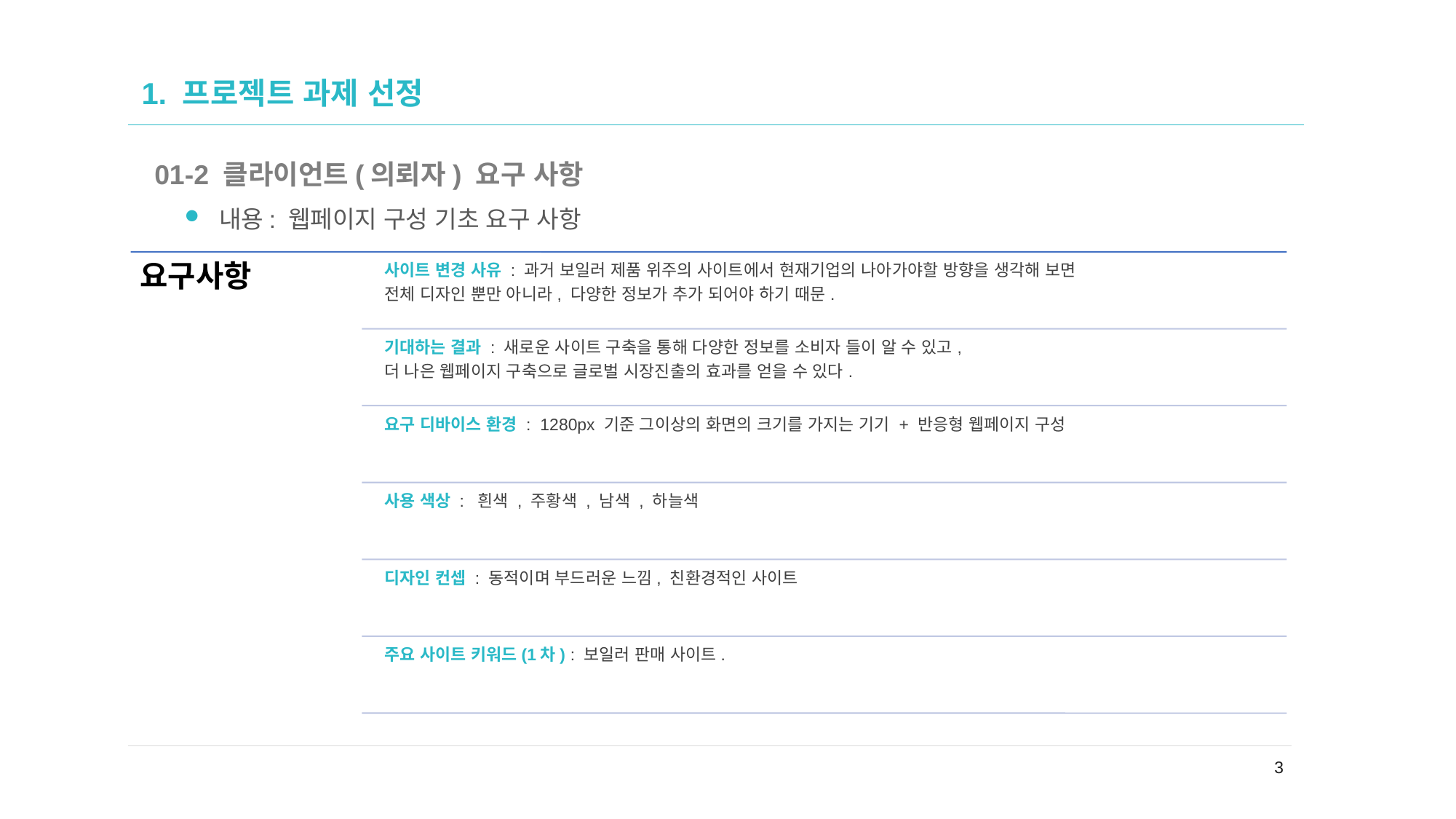

# 1. 프로젝트 과제 선정
01-2 클라이언트(의뢰자) 요구 사항
내용: 웹페이지 구성 기초 요구 사항

요구사항

사이트 변경 사유 : 과거 보일러 제품 위주의 사이트에서 현재기업의 나아가야할 방향을 생각해 보면
전체 디자인 뿐만 아니라, 다양한 정보가 추가 되어야 하기 때문.

기대하는 결과 : 새로운 사이트 구축을 통해 다양한 정보를 소비자 들이 알 수 있고,
더 나은 웹페이지 구축으로 글로벌 시장진출의 효과를 얻을 수 있다.

요구 디바이스 환경 :  1280px 기준 그이상의 화면의 크기를 가지는 기기 + 반응형 웹페이지 구성

사용 색상 :  흰색 , 주황색 , 남색 , 하늘색

디자인 컨셉 : 동적이며 부드러운 느낌, 친환경적인 사이트

주요 사이트 키워드(1차) : 보일러 판매 사이트.

3